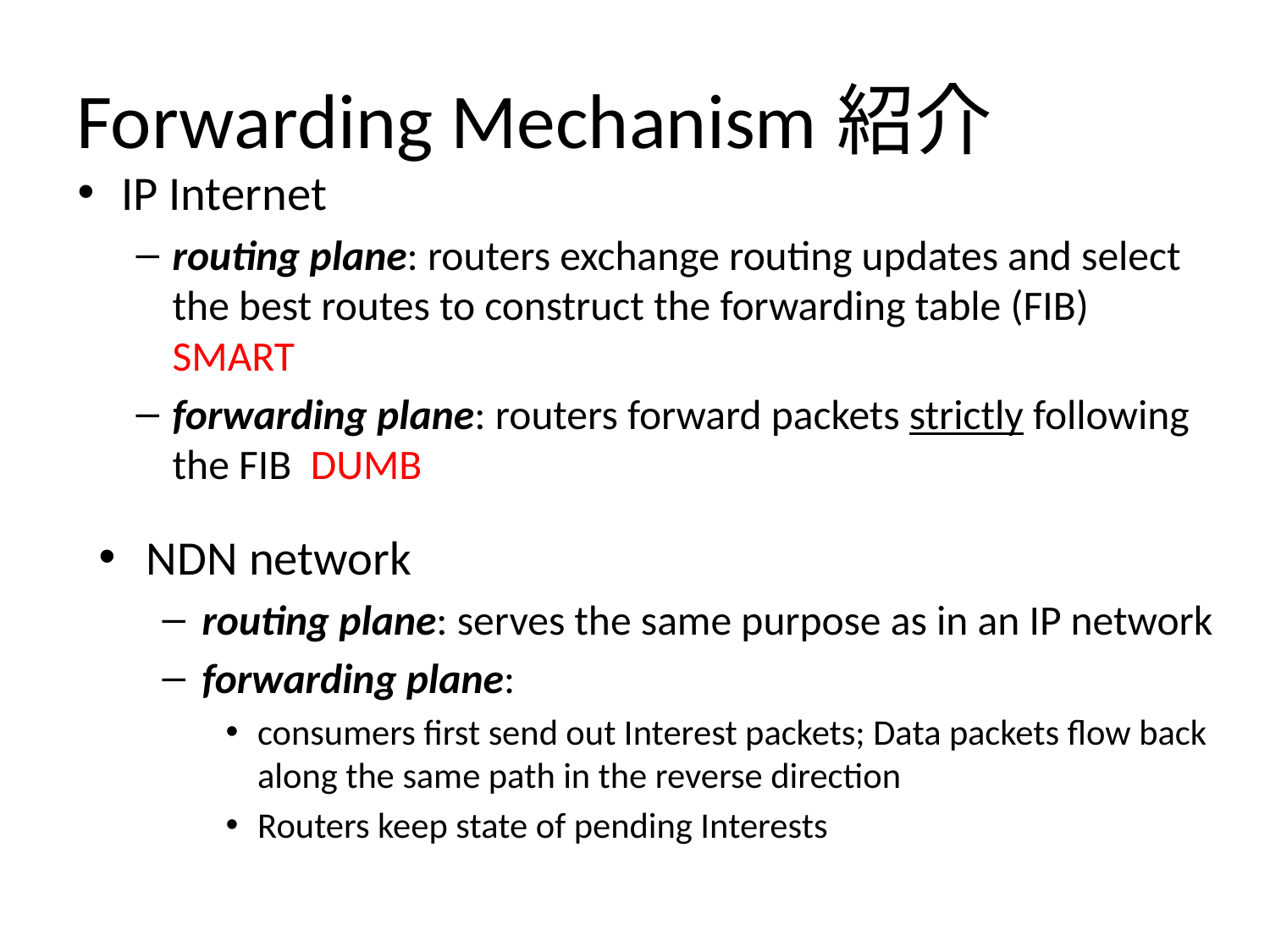

# Forwarding Mechanism紹介
IP Internet
routing plane: routers exchange routing updates and select the best routes to construct the forwarding table (FIB)  SMART
forwarding plane: routers forward packets strictly following the FIB  DUMB
NDN network
routing plane: serves the same purpose as in an IP network
forwarding plane:
consumers first send out Interest packets; Data packets flow back along the same path in the reverse direction
Routers keep state of pending Interests